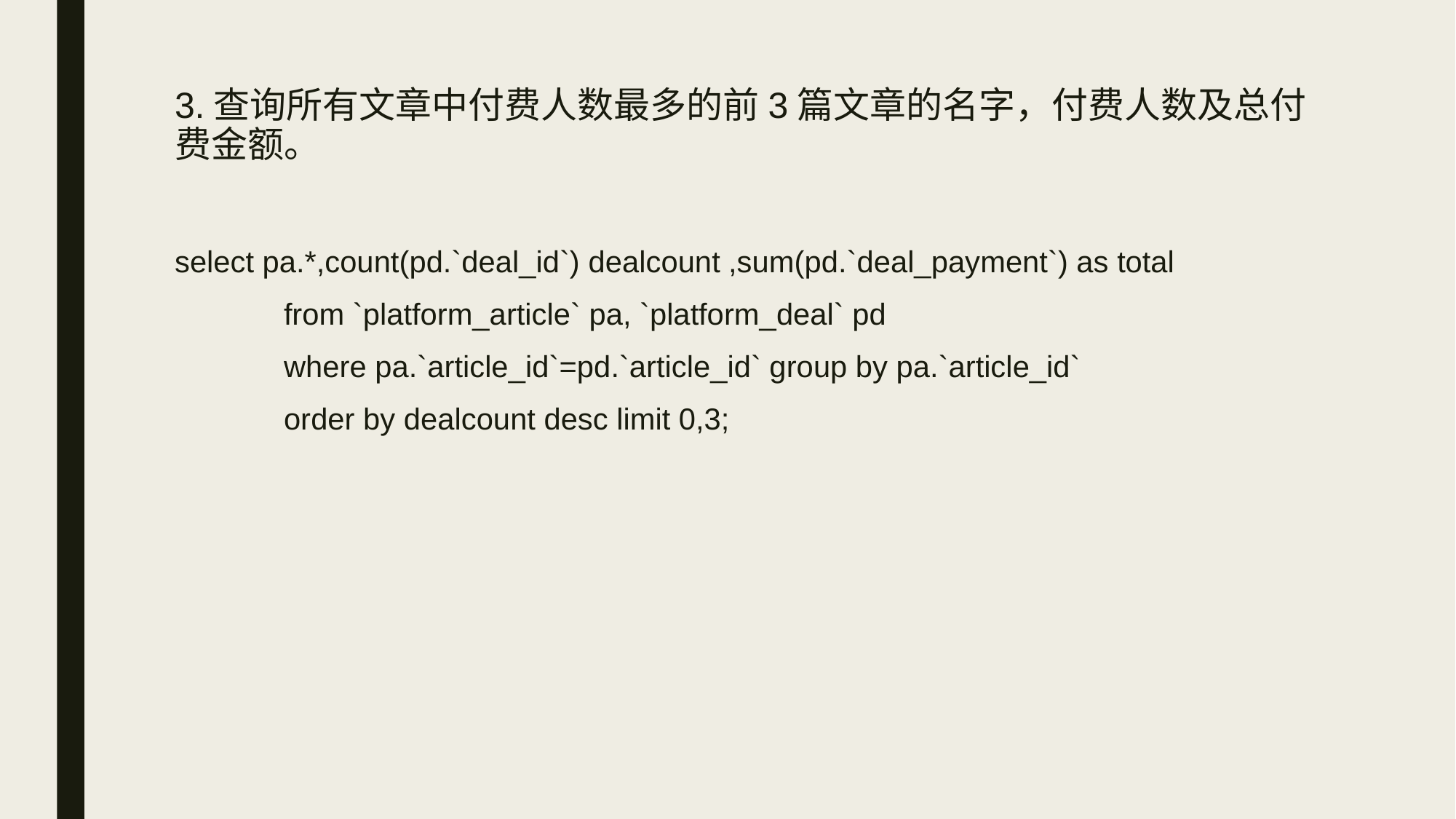

# 3.查询所有文章中付费人数最多的前3篇文章的名字，付费人数及总付费金额。

select pa.*,count(pd.`deal_id`) dealcount ,sum(pd.`deal_payment`) as total
	from `platform_article` pa, `platform_deal` pd
	where pa.`article_id`=pd.`article_id` group by pa.`article_id`
	order by dealcount desc limit 0,3;